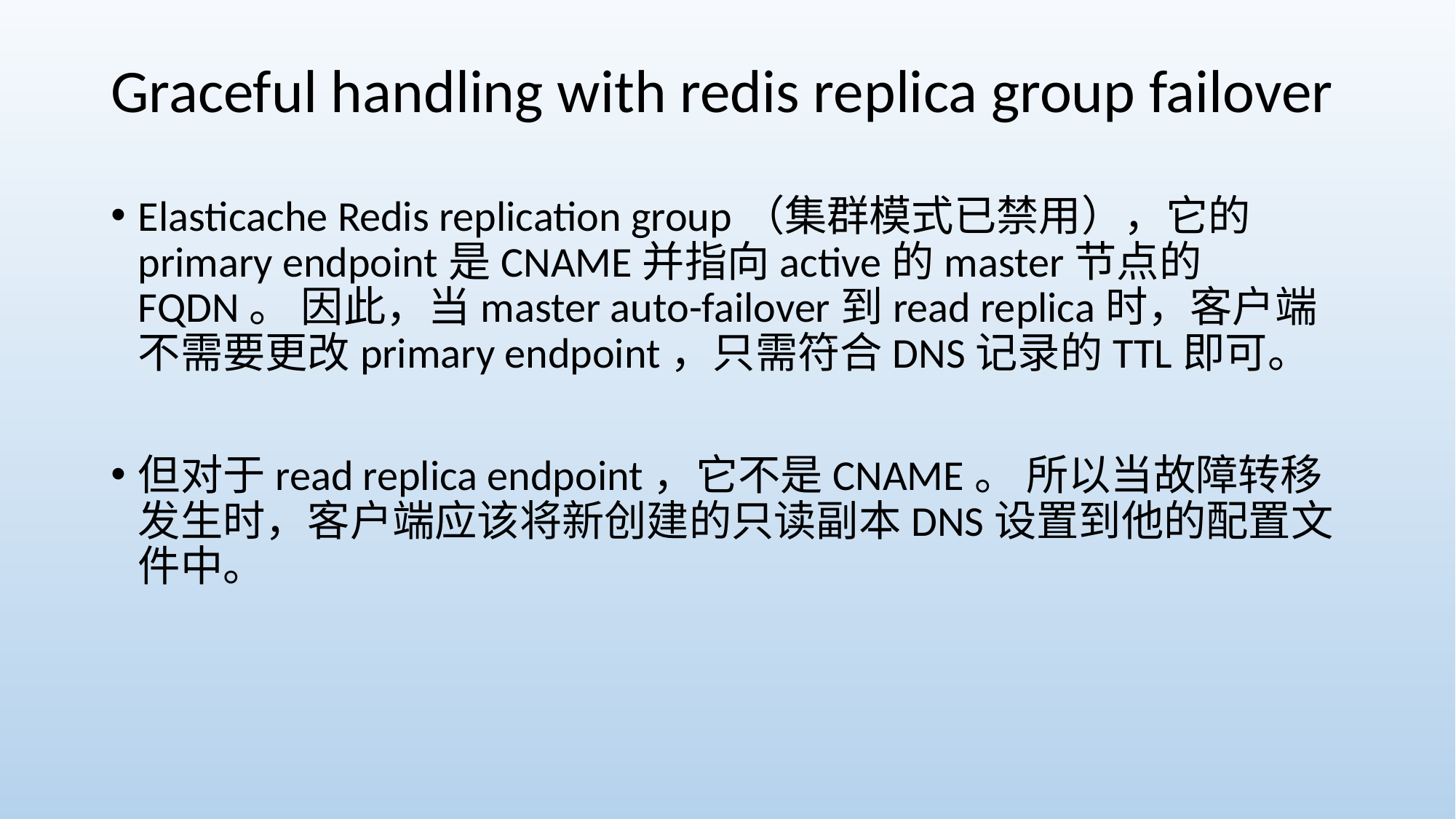

# Graceful handling with redis replica group failover
Elasticache Redis replication group（集群模式已禁用），它的primary endpoint是CNAME并指向active的master节点的FQDN。 因此，当master auto-failover到read replica时，客户端不需要更改primary endpoint，只需符合DNS记录的TTL即可。

但对于read replica endpoint，它不是CNAME。 所以当故障转移发生时，客户端应该将新创建的只读副本DNS设置到他的配置文件中。